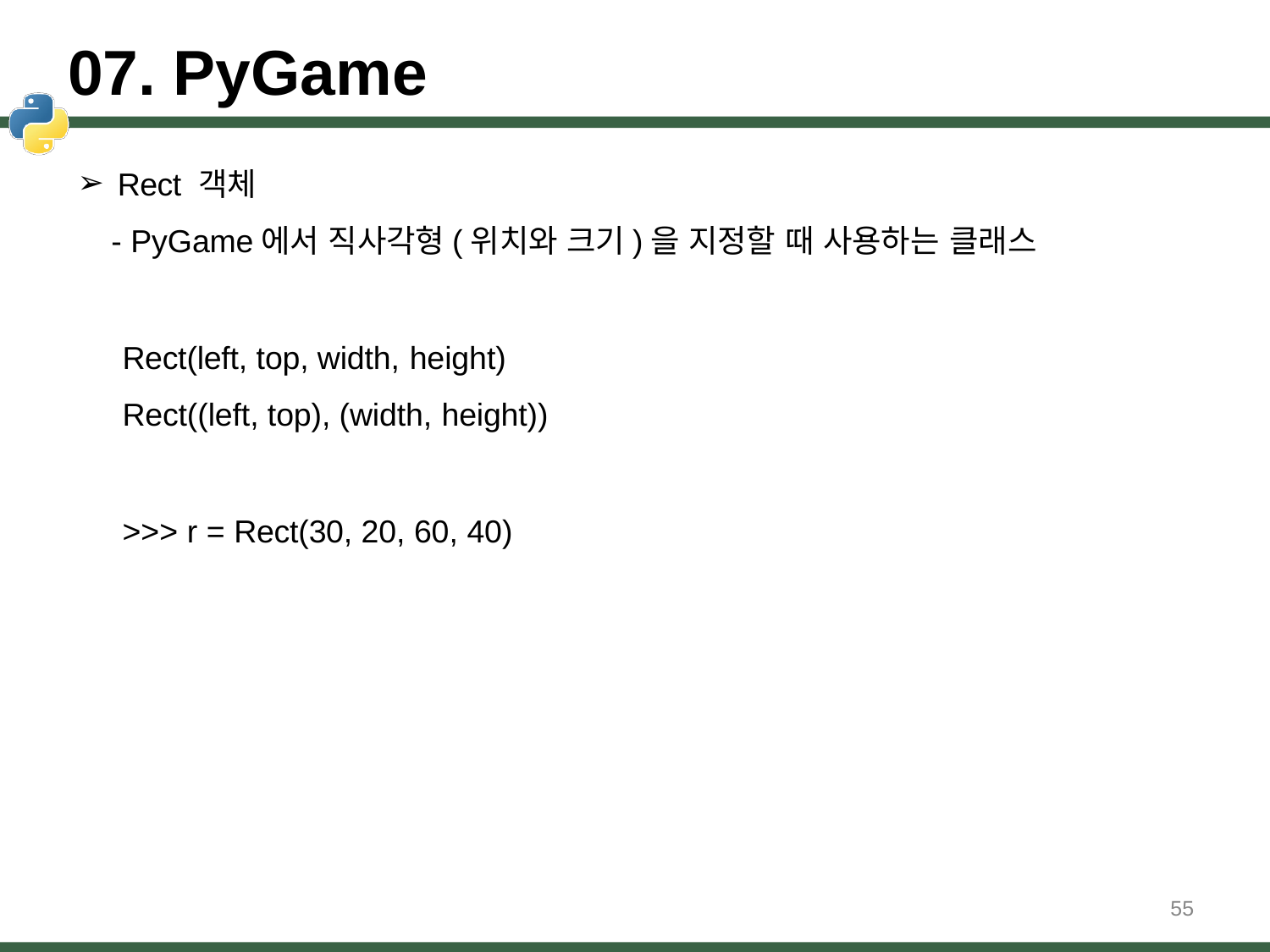

# 07. PyGame

Rect 객체
- PyGame에서 직사각형(위치와 크기)을 지정할 때 사용하는 클래스

Rect(left, top, width, height)
Rect((left, top), (width, height))

>>> r = Rect(30, 20, 60, 40)
55